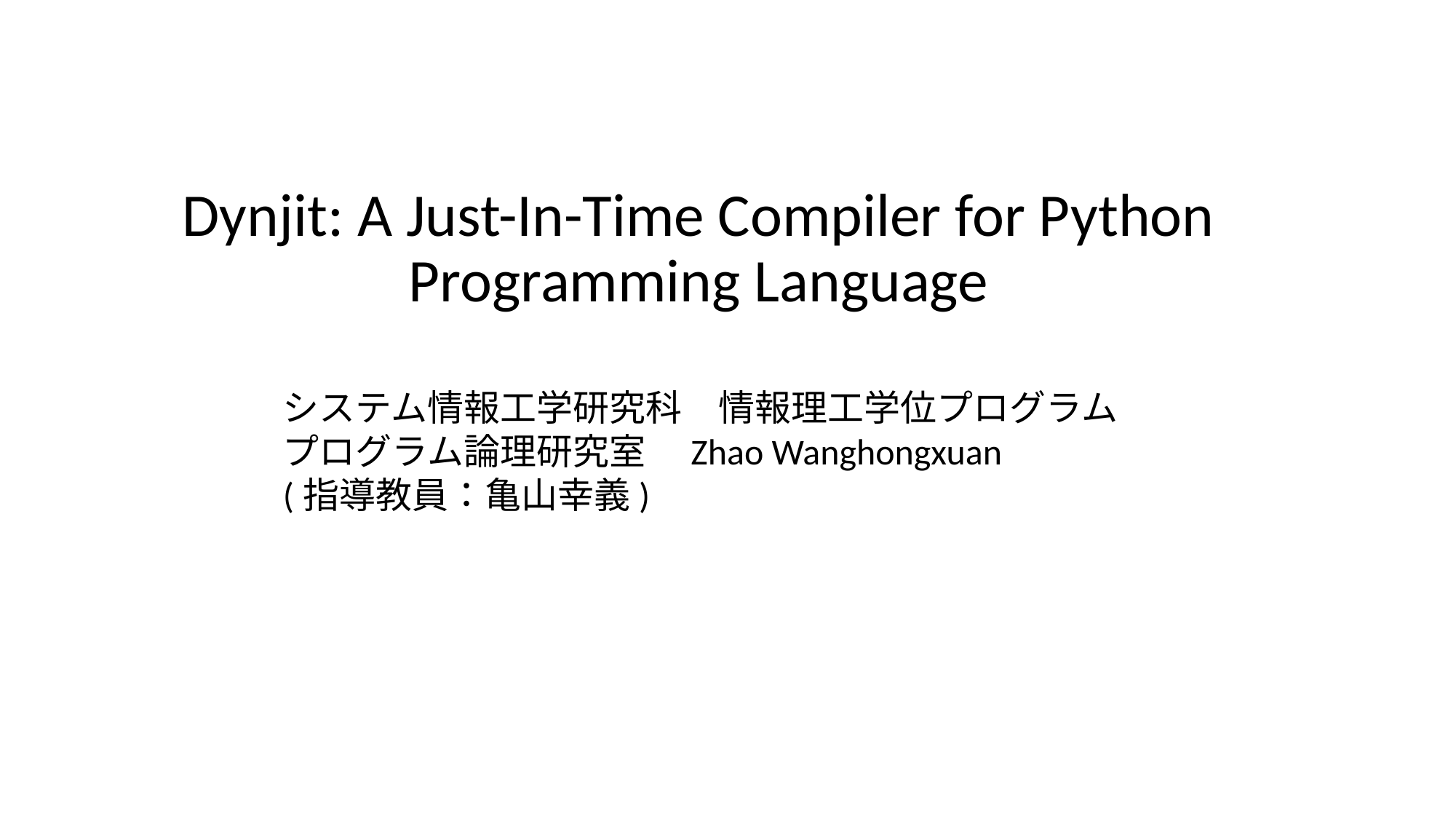

# Dynjit: A Just-In-Time Compiler for Python Programming Language
システム情報工学研究科　情報理工学位プログラム
プログラム論理研究室　Zhao Wanghongxuan
(指導教員：亀山幸義)